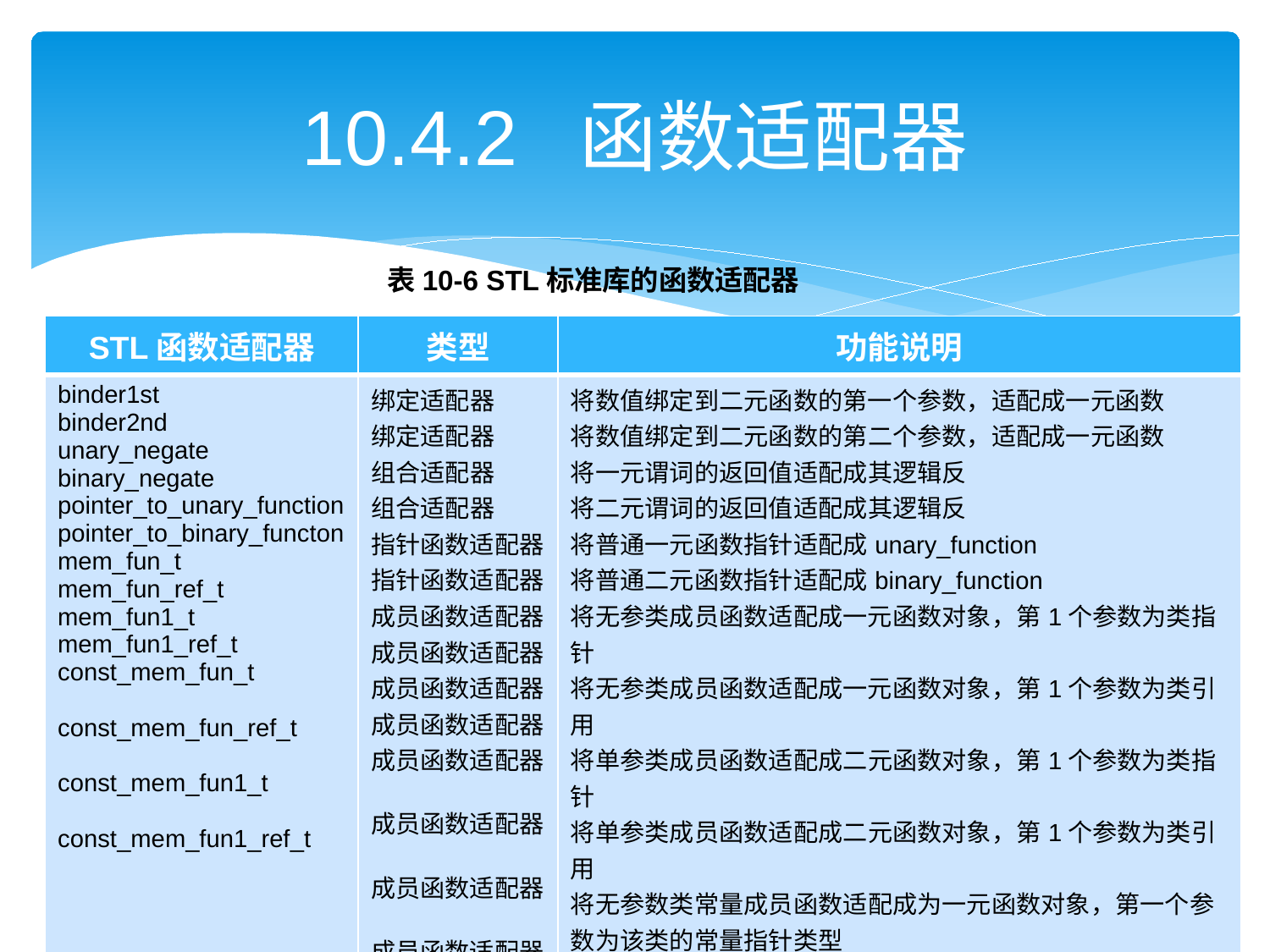

# 10.4.2  函数适配器
表10-6 STL标准库的函数适配器
| STL函数适配器 | 类型 | 功能说明 |
| --- | --- | --- |
| binder1st binder2nd unary\_negate binary\_negate pointer\_to\_unary\_function pointer\_to\_binary\_functon mem\_fun\_t mem\_fun\_ref\_t mem\_fun1\_t mem\_fun1\_ref\_t const\_mem\_fun\_t const\_mem\_fun\_ref\_t const\_mem\_fun1\_t const\_mem\_fun1\_ref\_t | 绑定适配器 绑定适配器 组合适配器 组合适配器 指针函数适配器 指针函数适配器 成员函数适配器 成员函数适配器 成员函数适配器 成员函数适配器 成员函数适配器 成员函数适配器 成员函数适配器 成员函数适配器 | 将数值绑定到二元函数的第一个参数，适配成一元函数 将数值绑定到二元函数的第二个参数，适配成一元函数 将一元谓词的返回值适配成其逻辑反 将二元谓词的返回值适配成其逻辑反 将普通一元函数指针适配成unary\_function 将普通二元函数指针适配成binary\_function 将无参类成员函数适配成一元函数对象，第1个参数为类指针 将无参类成员函数适配成一元函数对象，第1个参数为类引用 将单参类成员函数适配成二元函数对象，第1个参数为类指针 将单参类成员函数适配成二元函数对象，第1个参数为类引用 将无参数类常量成员函数适配成为一元函数对象，第一个参数为该类的常量指针类型 将无参数类常量成员函数适配成为一元函数对象，第一个参数为该类的常量引用类型 将无参数类常量成员函数适配成为二元函数对象，第一个参数为该类的常量指针类型 将无参数类常量成员函数适配成为二元函数对象，第一个参数为该类的常量引用类型 |